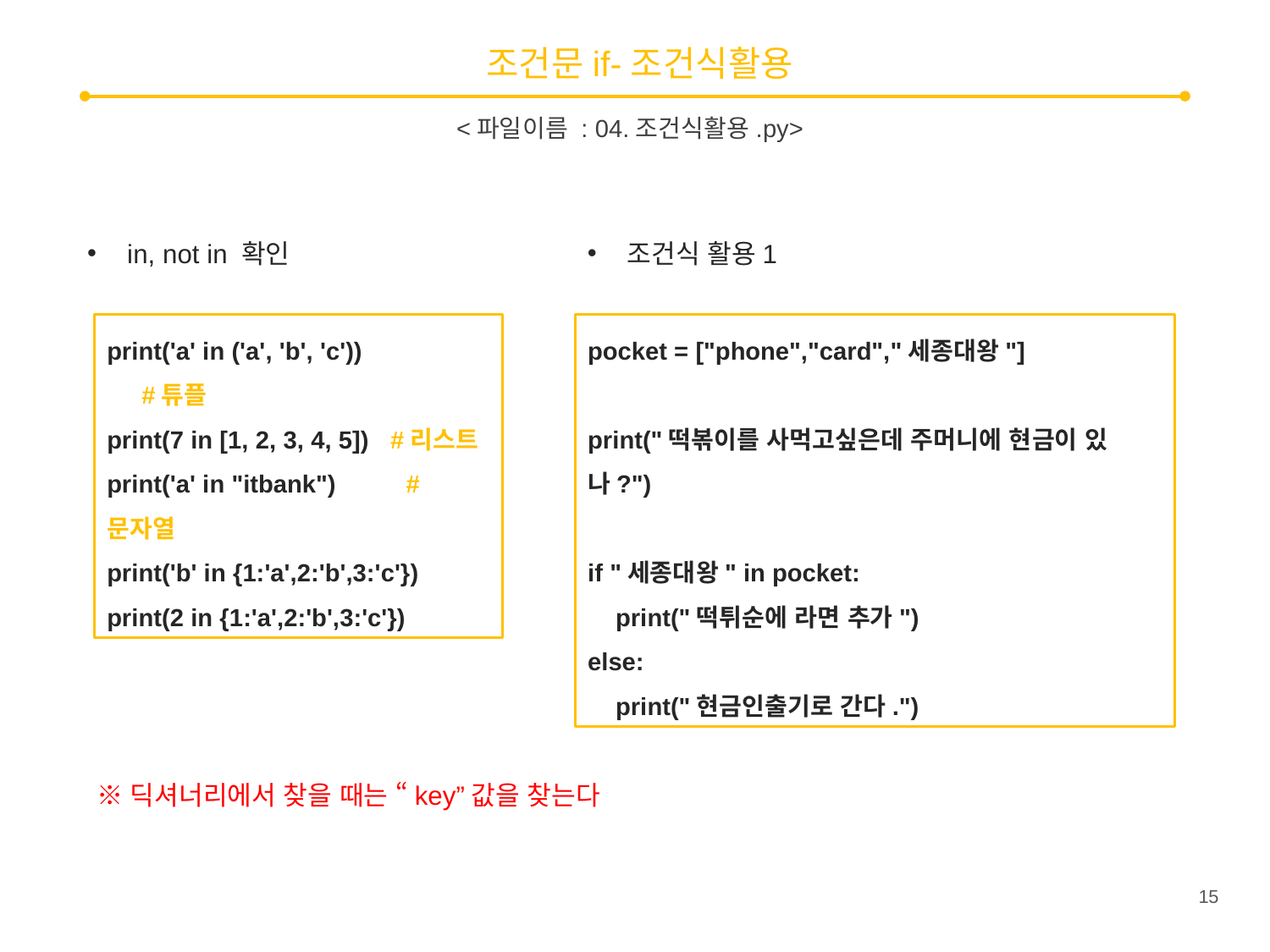

# 조건문if-조건식활용
<파일이름 : 04.조건식활용.py>
in, not in 확인
조건식 활용1
print('a' in ('a', 'b', 'c'))	      #튜플
print(7 in [1, 2, 3, 4, 5])   #리스트
print('a' in "itbank")          #문자열
print('b' in {1:'a',2:'b',3:'c'})
print(2 in {1:'a',2:'b',3:'c'})
pocket = ["phone","card","세종대왕"]

print("떡볶이를 사먹고싶은데 주머니에 현금이 있나?")

if "세종대왕" in pocket:
    print("떡튀순에 라면 추가")
else:
    print("현금인출기로 간다.")
※딕셔너리에서 찾을 때는 “key”값을 찾는다